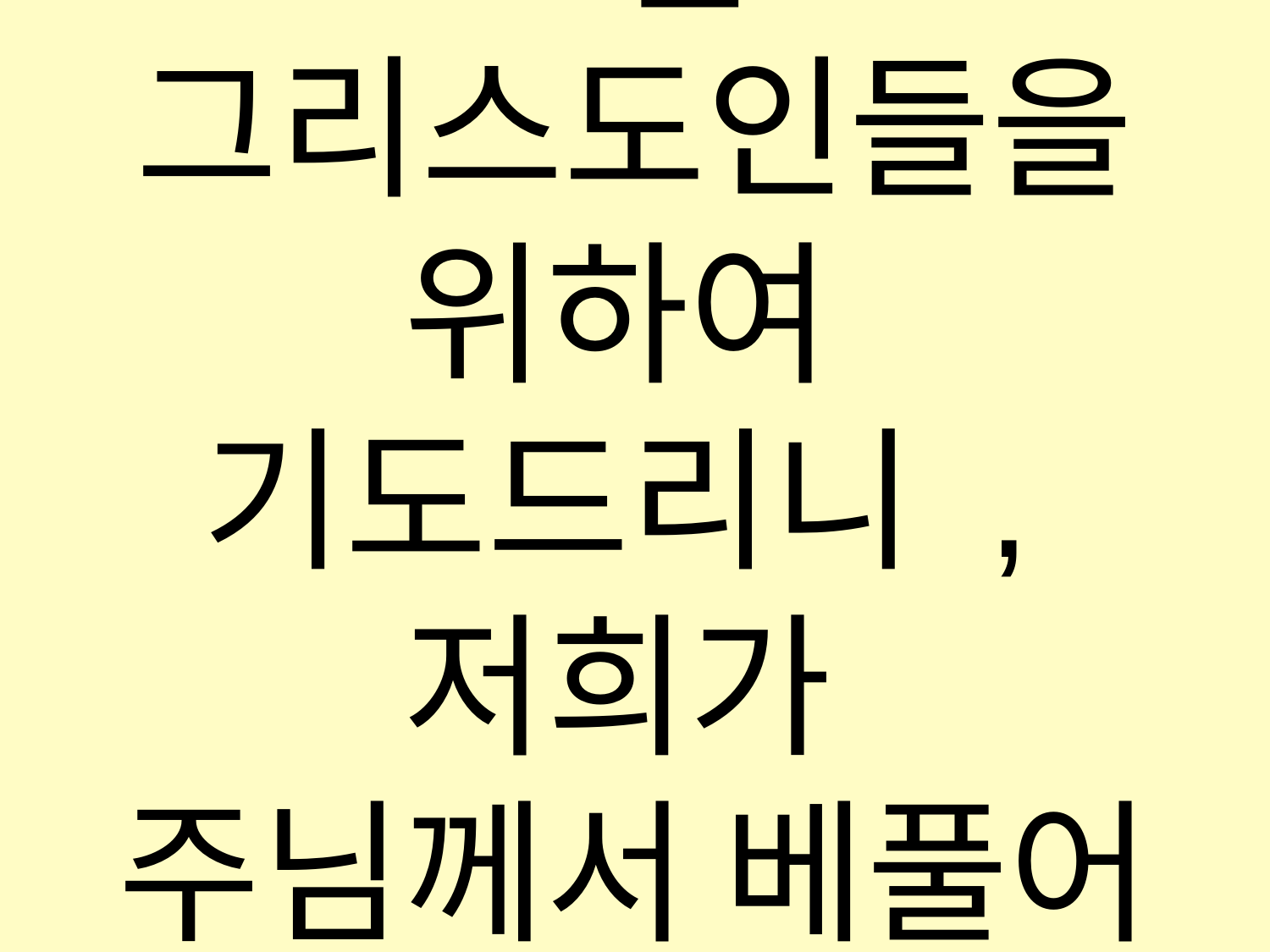

목자이신 주님, 모든
그리스도인들을 위하여
기도드리니 ,저희가
주님께서 베풀어 주시는
사랑을 깨닫게 하여